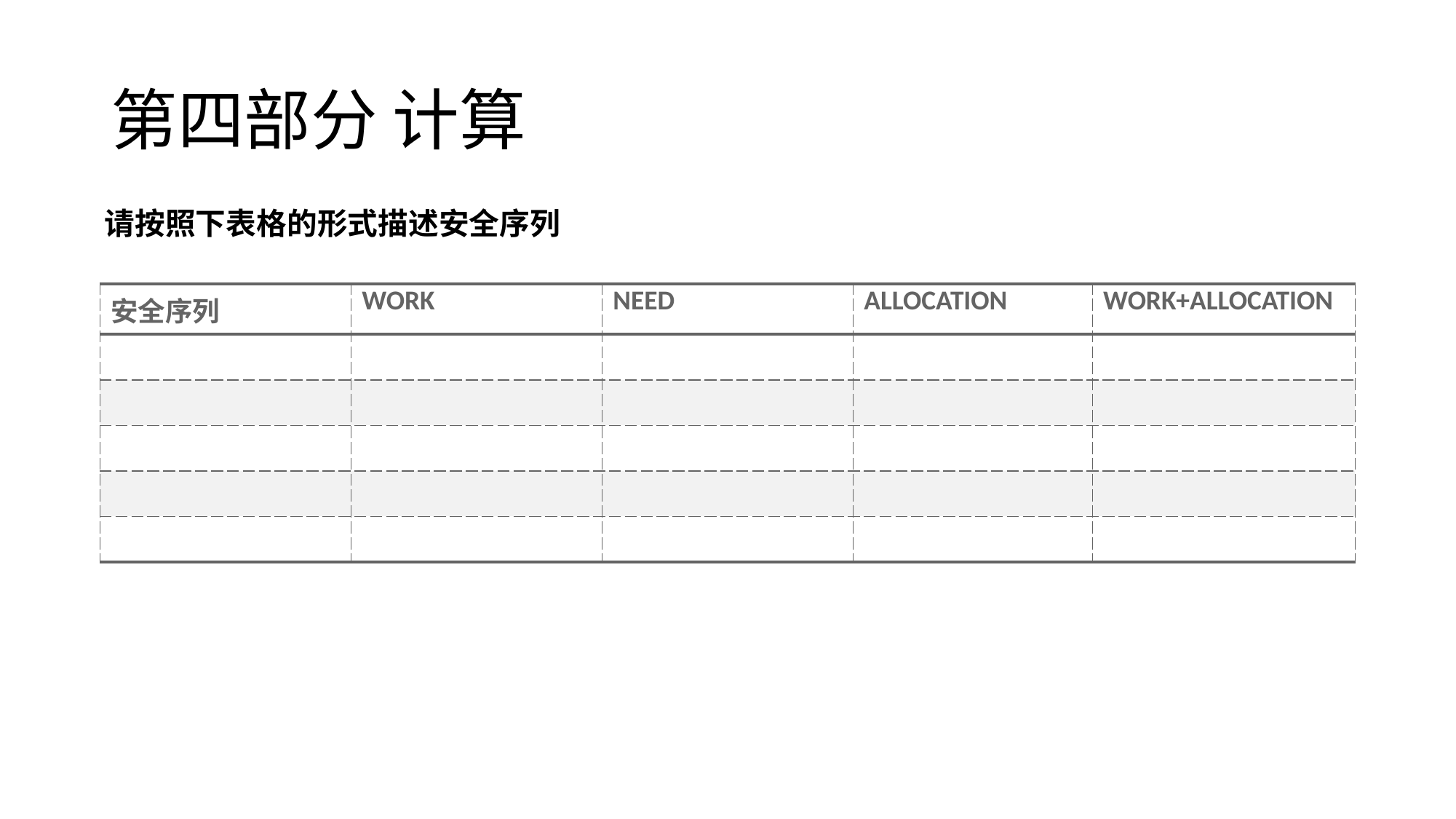

# 第四部分 计算
请按照下表格的形式描述安全序列
| 安全序列 | WORK | NEED | ALLOCATION | WORK+ALLOCATION |
| --- | --- | --- | --- | --- |
|  |  |  |  |  |
|  |  |  |  |  |
|  |  |  |  |  |
|  |  |  |  |  |
|  |  |  |  |  |